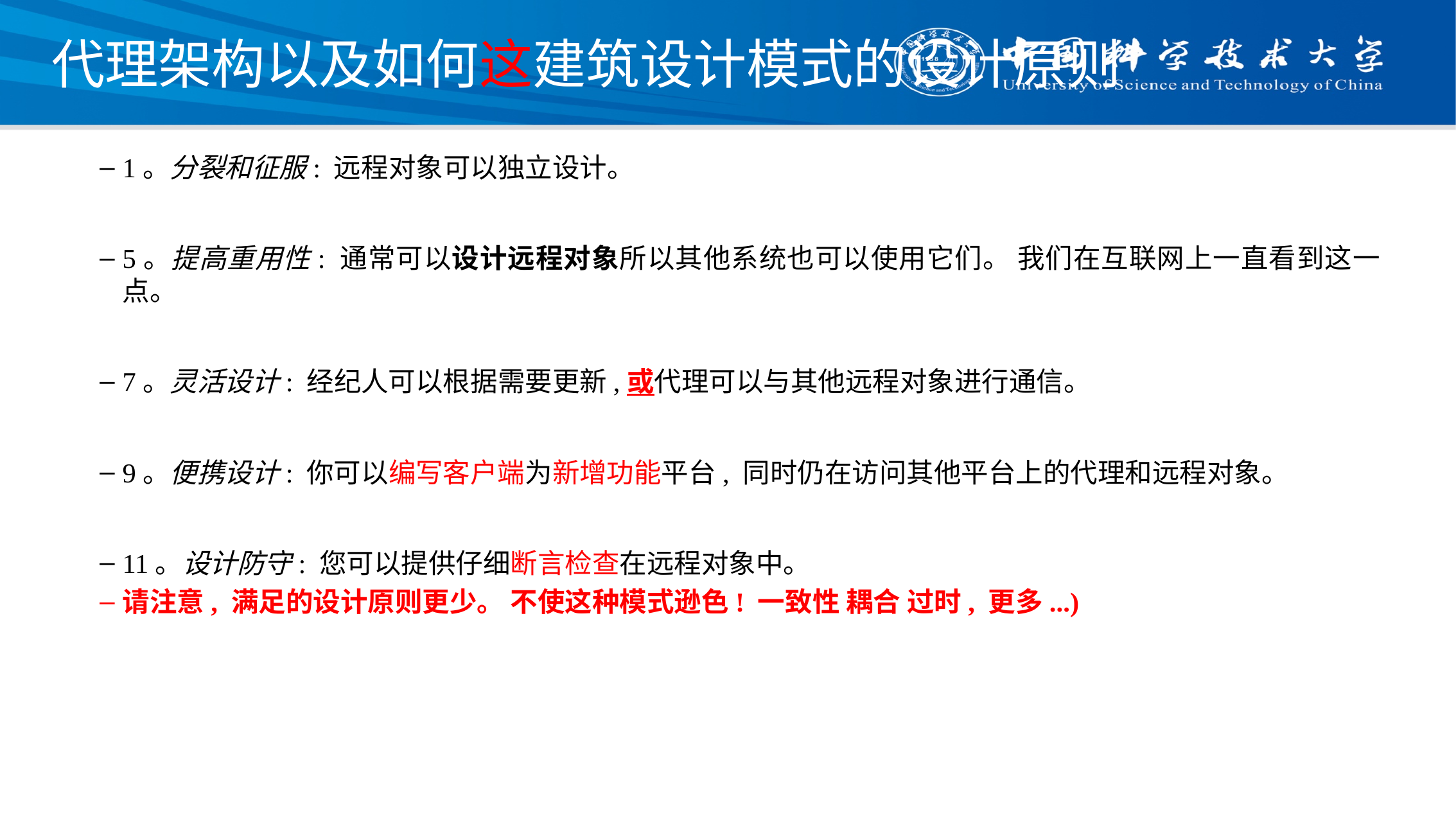

# 代理架构以及如何这建筑设计模式的设计原则
1。分裂和征服: 远程对象可以独立设计。

5。提高重用性: 通常可以设计远程对象所以其他系统也可以使用它们。 我们在互联网上一直看到这一点。

7。灵活设计: 经纪人可以根据需要更新,或代理可以与其他远程对象进行通信。

9。便携设计: 你可以编写客户端为新增功能平台, 同时仍在访问其他平台上的代理和远程对象。

11。设计防守: 您可以提供仔细断言检查在远程对象中。
请注意, 满足的设计原则更少。 不使这种模式逊色! 一致性 耦合 过时, 更多...)